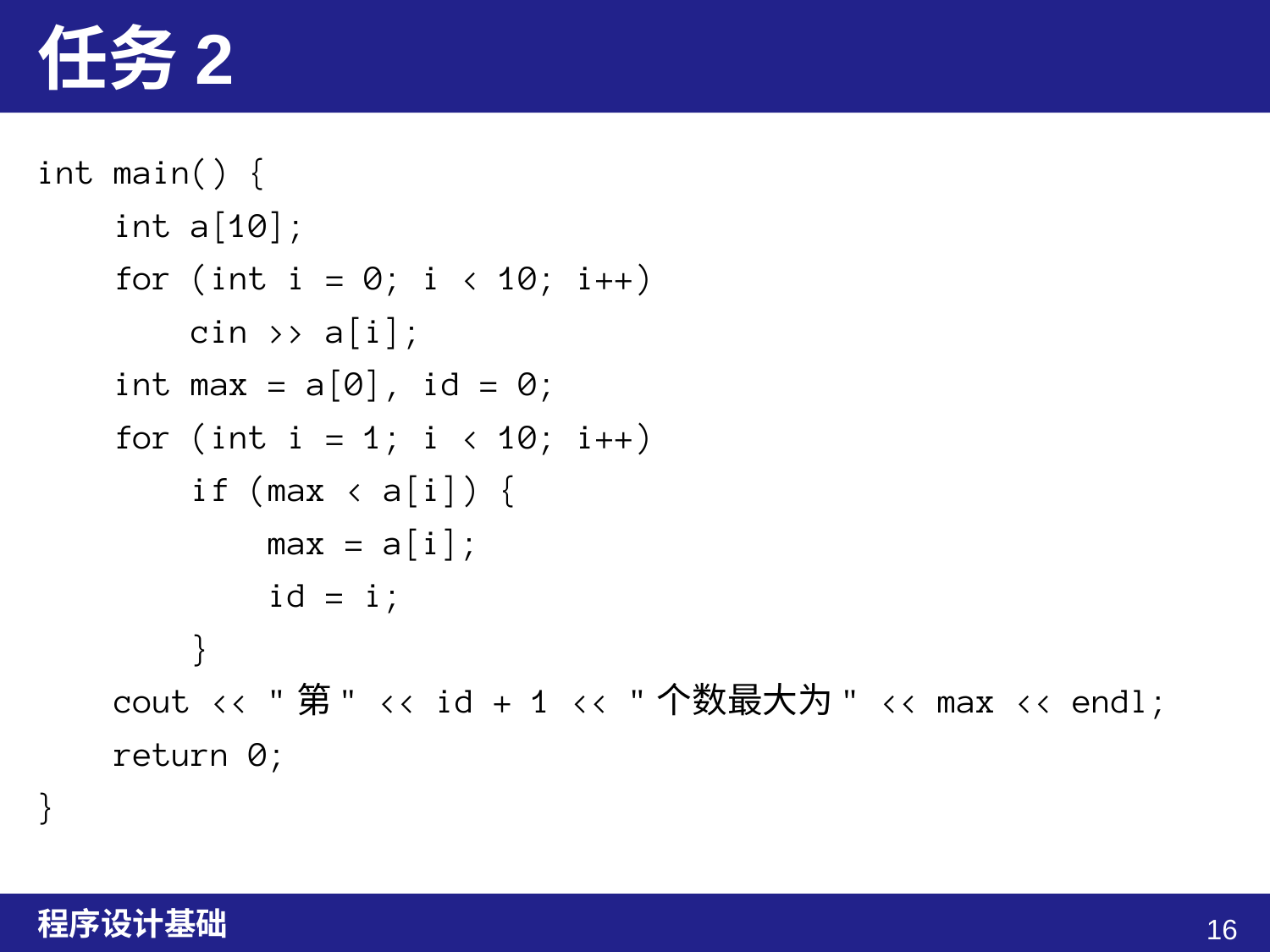

# 任务2
int main() {
    int a[10];
    for (int i = 0; i < 10; i++)
        cin >> a[i];
    int max = a[0], id = 0;
    for (int i = 1; i < 10; i++)
        if (max < a[i]) {
            max = a[i];
            id = i;
        }
    cout << "第" << id + 1 << "个数最大为" << max << endl;
    return 0;
}